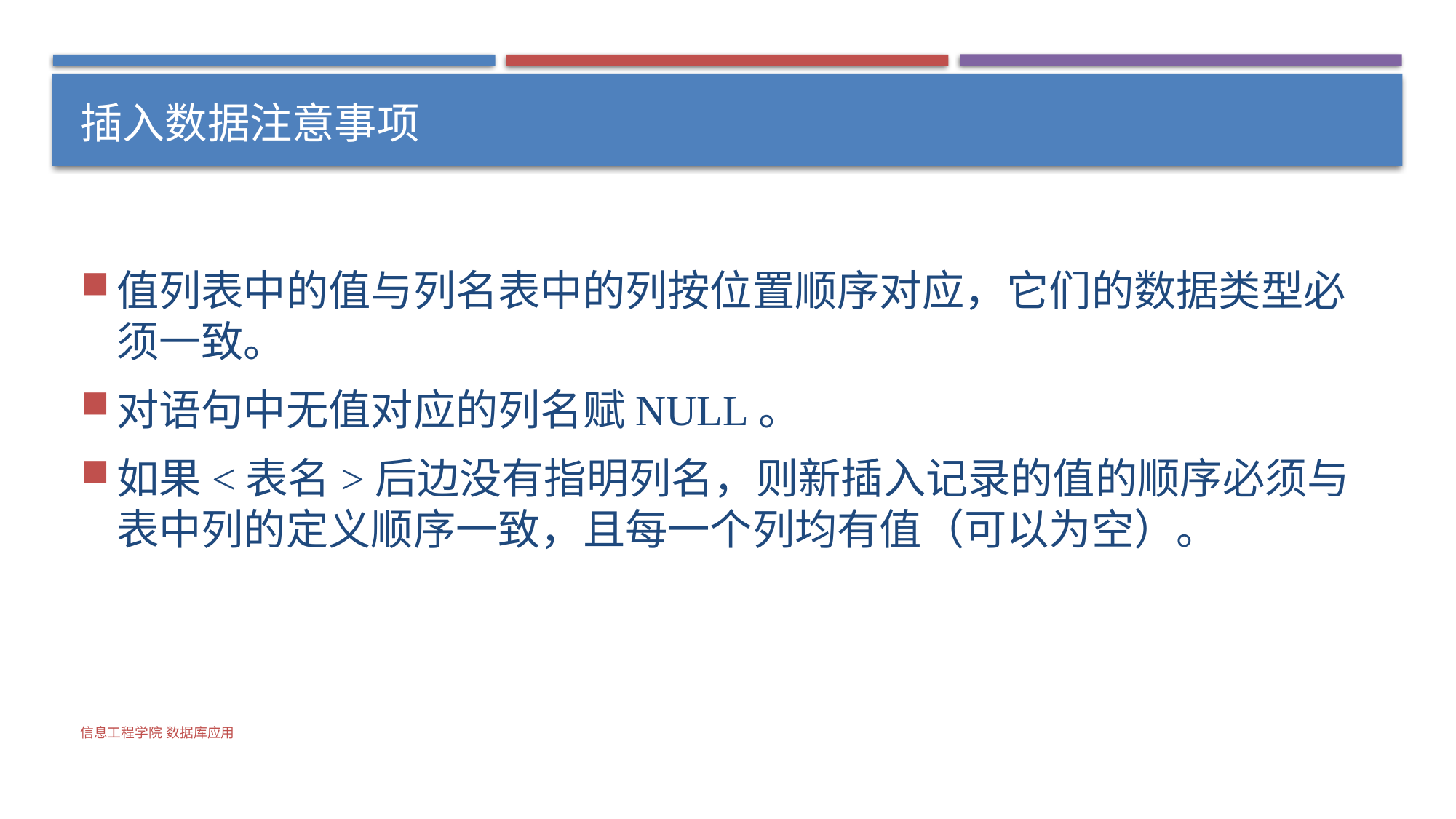

# 插入数据注意事项
值列表中的值与列名表中的列按位置顺序对应，它们的数据类型必须一致。
对语句中无值对应的列名赋NULL。
如果<表名>后边没有指明列名，则新插入记录的值的顺序必须与表中列的定义顺序一致，且每一个列均有值（可以为空）。

信息工程学院 数据库应用
8